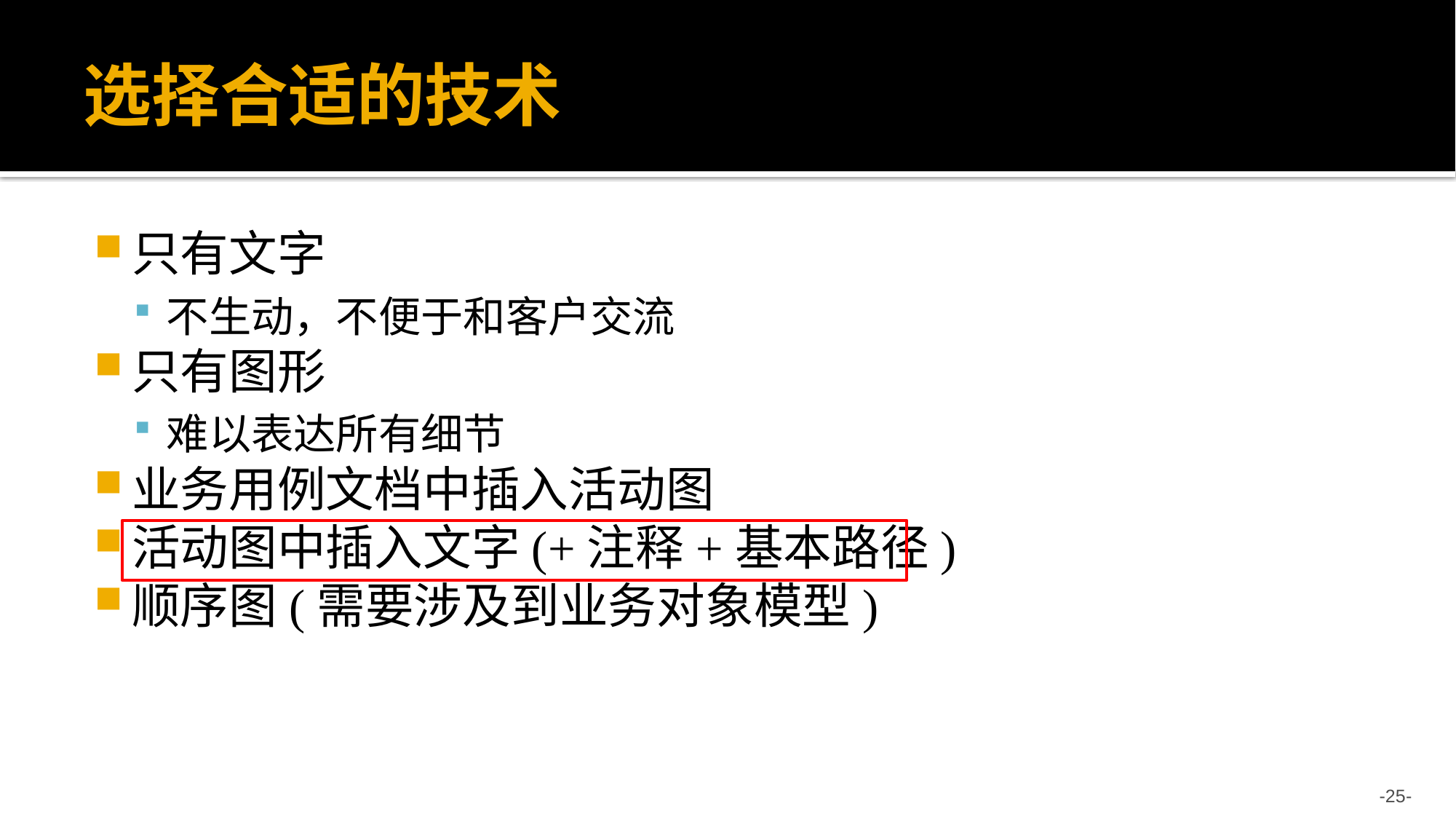

# 选择合适的技术
只有文字
不生动，不便于和客户交流
只有图形
难以表达所有细节
业务用例文档中插入活动图
活动图中插入文字(+注释+基本路径)
顺序图(需要涉及到业务对象模型)

-25-